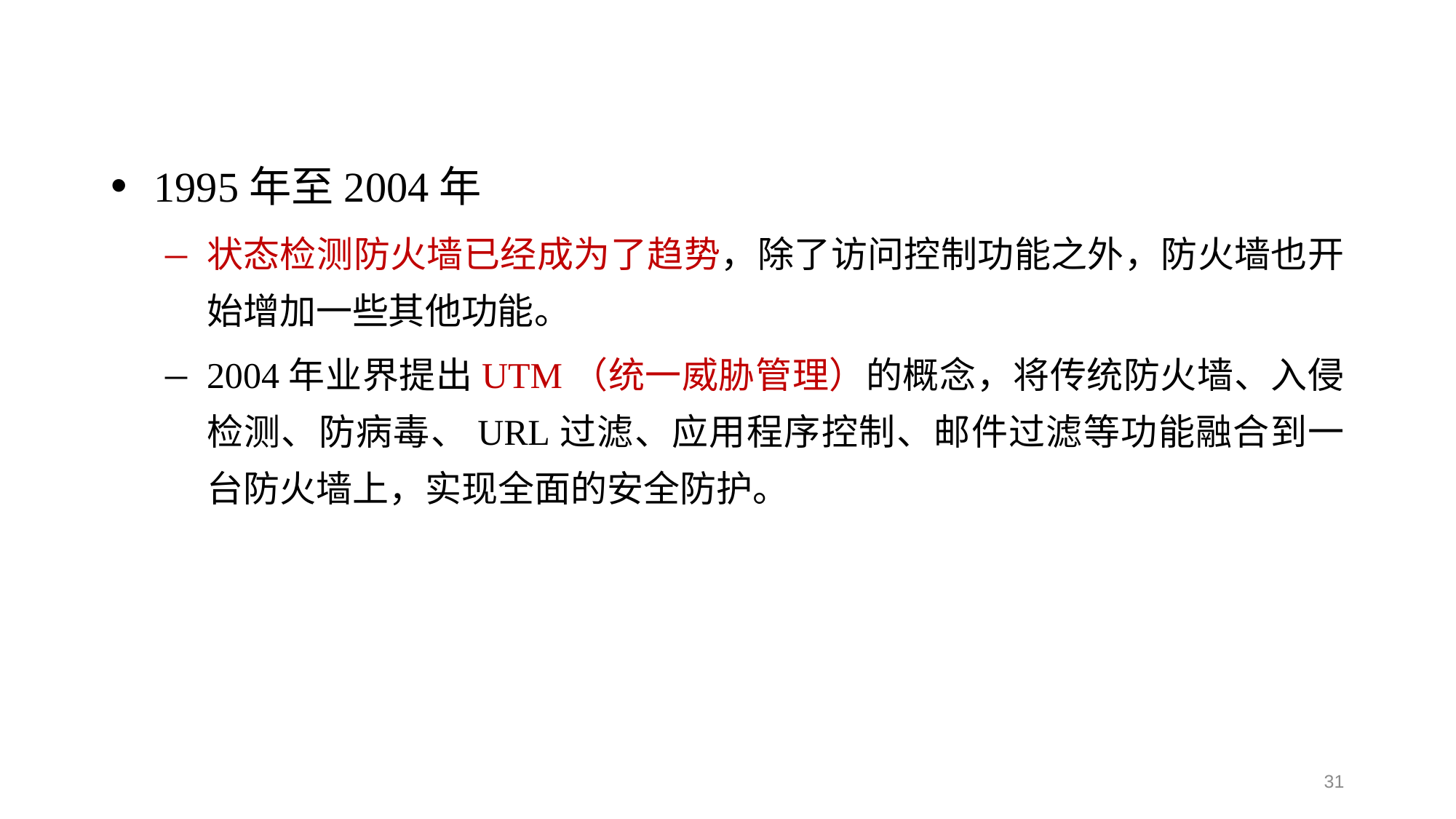

#
1995年至2004年
状态检测防火墙已经成为了趋势，除了访问控制功能之外，防火墙也开始增加一些其他功能。
2004年业界提出UTM（统一威胁管理）的概念，将传统防火墙、入侵检测、防病毒、URL过滤、应用程序控制、邮件过滤等功能融合到一台防火墙上，实现全面的安全防护。
31